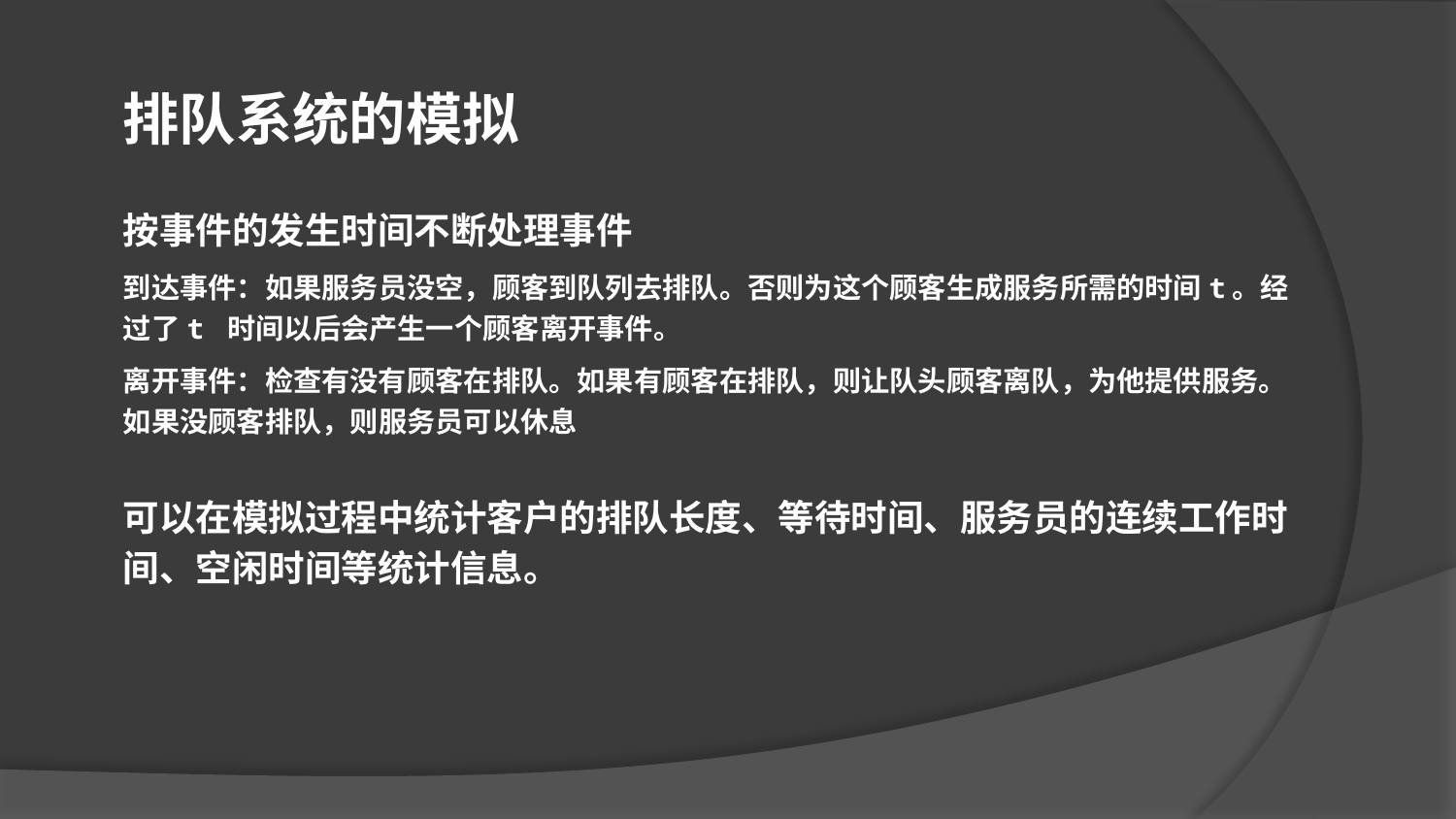

排队系统的模拟
按事件的发生时间不断处理事件
到达事件：如果服务员没空，顾客到队列去排队。否则为这个顾客生成服务所需的时间t。经过了t 时间以后会产生一个顾客离开事件。
离开事件：检查有没有顾客在排队。如果有顾客在排队，则让队头顾客离队，为他提供服务。如果没顾客排队，则服务员可以休息

可以在模拟过程中统计客户的排队长度、等待时间、服务员的连续工作时间、空闲时间等统计信息。